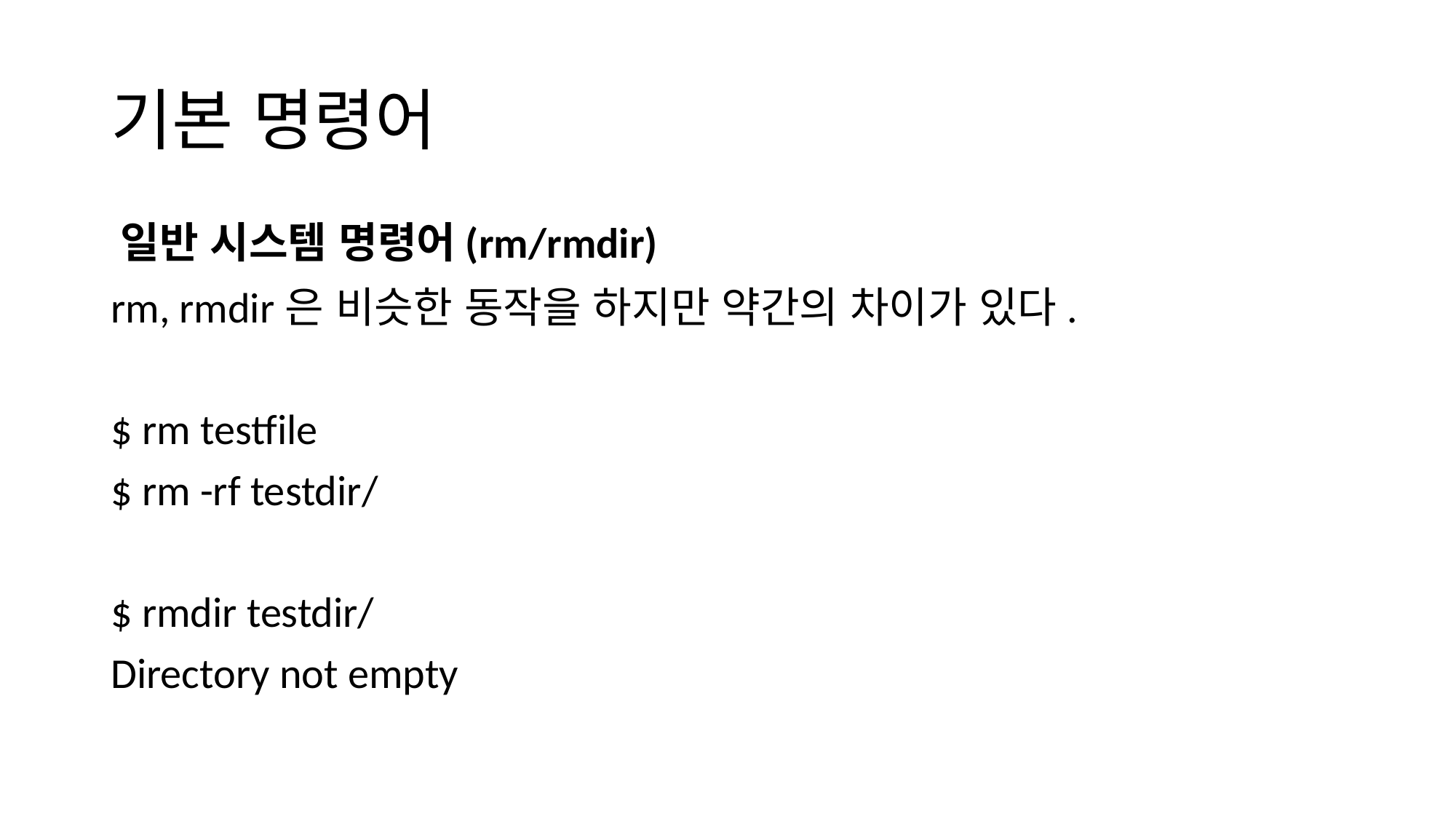

# 기본 명령어
일반 시스템 명령어(rm/rmdir)
rm, rmdir은 비슷한 동작을 하지만 약간의 차이가 있다.

$ rm testfile
$ rm -rf testdir/

$ rmdir testdir/
Directory not empty